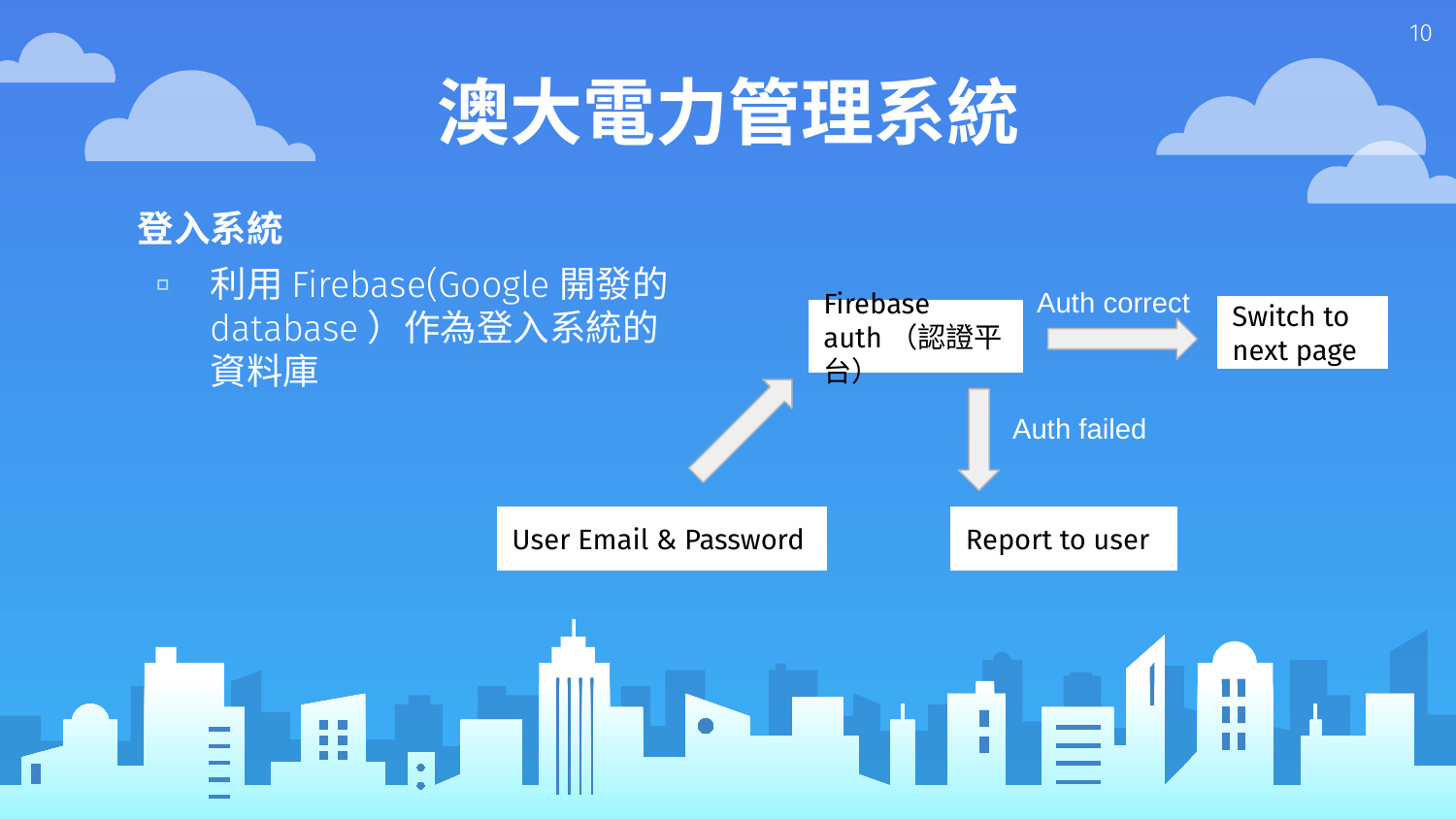

10
澳大電力管理系統
登入系統
利用Firebase(Google開發的database）作為登入系統的資料庫

Auth correct
Switch to next page
Firebase auth（認證平台）

Auth failed

User Email & Password
Report to user